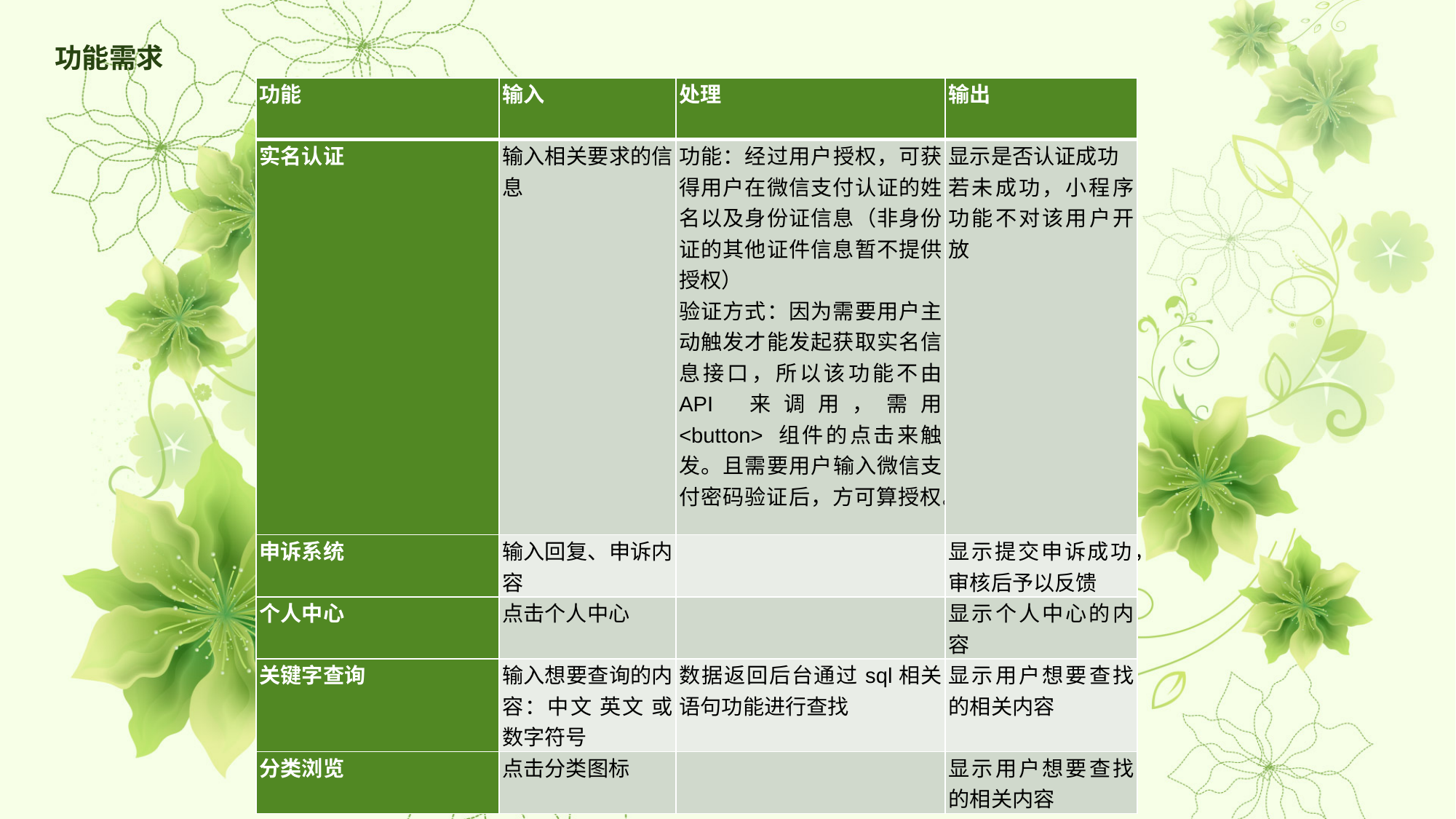

功能需求
| 功能 | 输入 | 处理 | 输出 |
| --- | --- | --- | --- |
| 实名认证 | 输入相关要求的信息 | 功能：经过用户授权，可获得用户在微信支付认证的姓名以及身份证信息（非身份证的其他证件信息暂不提供授权） 验证方式：因为需要用户主动触发才能发起获取实名信息接口，所以该功能不由 API 来调用，需用 <button> 组件的点击来触发。且需要用户输入微信支付密码验证后，方可算授权。 | 显示是否认证成功 若未成功，小程序功能不对该用户开放 |
| 申诉系统 | 输入回复、申诉内容 |  | 显示提交申诉成功，审核后予以反馈 |
| 个人中心 | 点击个人中心 |  | 显示个人中心的内容 |
| 关键字查询 | 输入想要查询的内容：中文 英文 或数字符号 | 数据返回后台通过sql相关语句功能进行查找 | 显示用户想要查找的相关内容 |
| 分类浏览 | 点击分类图标 |  | 显示用户想要查找的相关内容 |